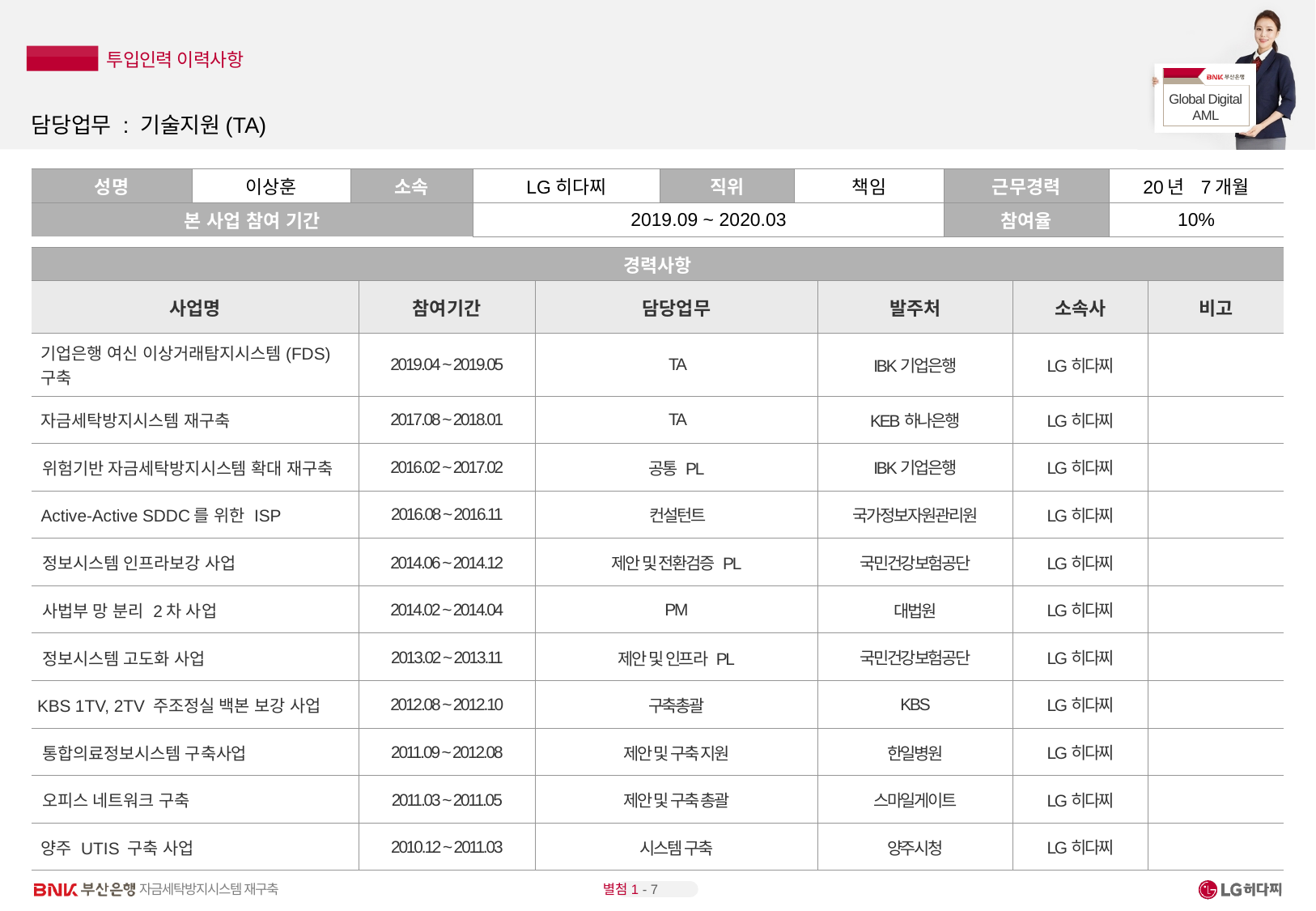

# 담당업무 : 기술지원(TA)
| 성명 | 이상훈 | 소속 | LG히다찌 | 직위 | 책임 | 근무경력 | 20년 7개월 |
| --- | --- | --- | --- | --- | --- | --- | --- |
| 본 사업 참여 기간 |  |  | 2019.09 ~ 2020.03 |  |  | 참여율 | 10% |
| 경력사항 |  |  |  |  |  |
| --- | --- | --- | --- | --- | --- |
| 사업명 | 참여기간 | 담당업무 | 발주처 | 소속사 | 비고 |
| 기업은행 여신 이상거래탐지시스템(FDS) 구축 | 2019.04 ~ 2019.05 | TA | IBK기업은행 | LG히다찌 |  |
| 자금세탁방지시스템 재구축 | 2017.08 ~ 2018.01 | TA | KEB하나은행 | LG히다찌 |  |
| 위험기반 자금세탁방지시스템 확대 재구축 | 2016.02 ~ 2017.02 | 공통 PL | IBK기업은행 | LG히다찌 |  |
| Active-Active SDDC를 위한 ISP | 2016.08 ~ 2016.11 | 컨설턴트 | 국가정보자원관리원 | LG히다찌 |  |
| 정보시스템 인프라보강 사업 | 2014.06 ~ 2014.12 | 제안 및 전환검증 PL | 국민건강보험공단 | LG히다찌 |  |
| 사법부 망 분리 2차 사업 | 2014.02 ~ 2014.04 | PM | 대법원 | LG히다찌 |  |
| 정보시스템 고도화 사업 | 2013.02 ~ 2013.11 | 제안 및 인프라 PL | 국민건강보험공단 | LG히다찌 |  |
| KBS 1TV, 2TV 주조정실 백본 보강 사업 | 2012.08 ~ 2012.10 | 구축총괄 | KBS | LG히다찌 |  |
| 통합의료정보시스템 구축사업 | 2011.09 ~ 2012.08 | 제안 및 구축 지원 | 한일병원 | LG히다찌 |  |
| 오피스 네트워크 구축 | 2011.03 ~ 2011.05 | 제안 및 구축 총괄 | 스마일게이트 | LG히다찌 |  |
| 양주 UTIS 구축 사업 | 2010.12 ~ 2011.03 | 시스템 구축 | 양주시청 | LG히다찌 |  |
별첨1 - 7